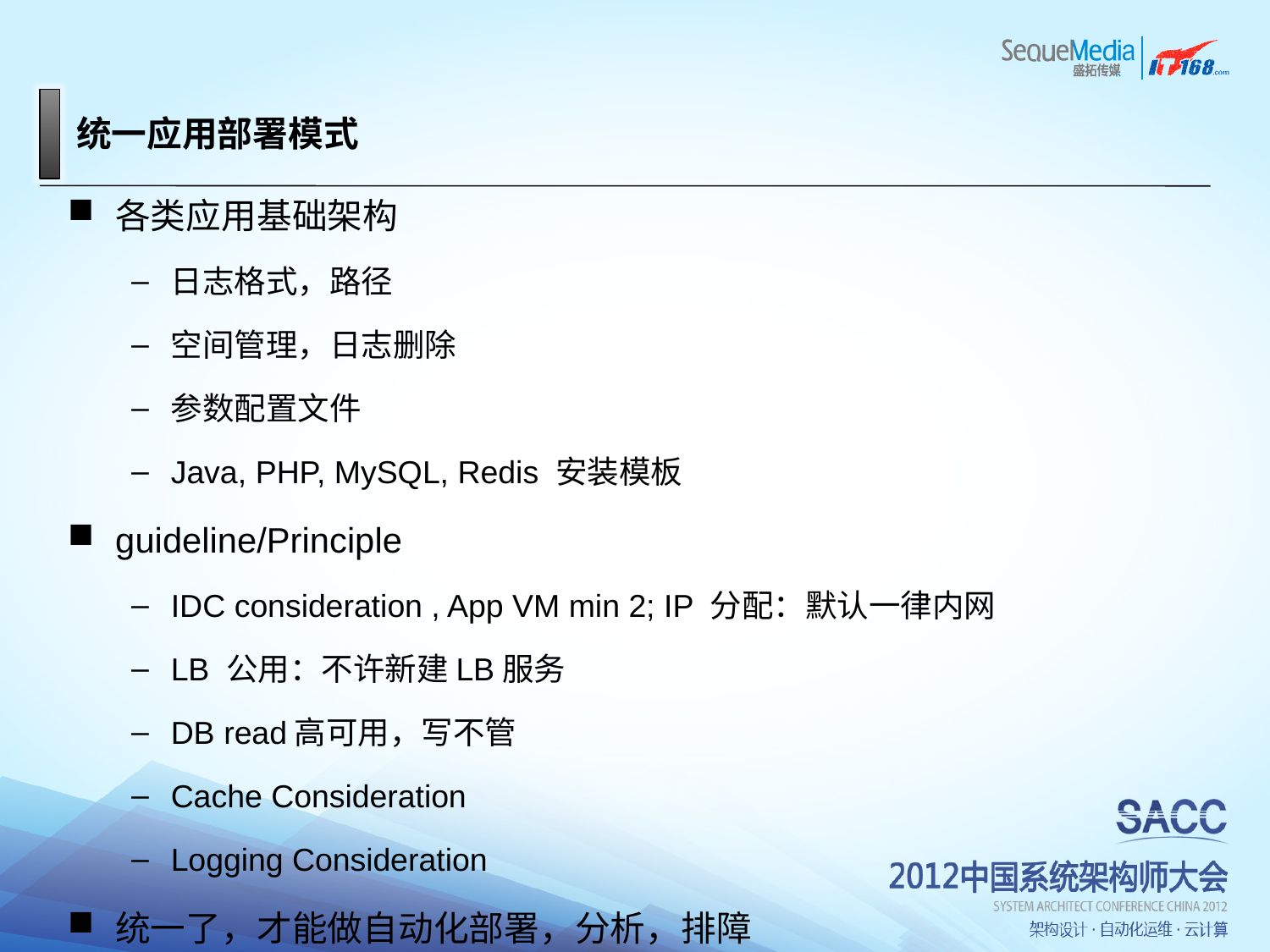

# 统一应用部署模式
各类应用基础架构
日志格式，路径
空间管理，日志删除
参数配置文件
Java, PHP, MySQL, Redis 安装模板
guideline/Principle
IDC consideration , App VM min 2; IP 分配：默认一律内网
LB 公用：不许新建LB服务
DB read高可用，写不管
Cache Consideration
Logging Consideration
统一了，才能做自动化部署，分析，排障